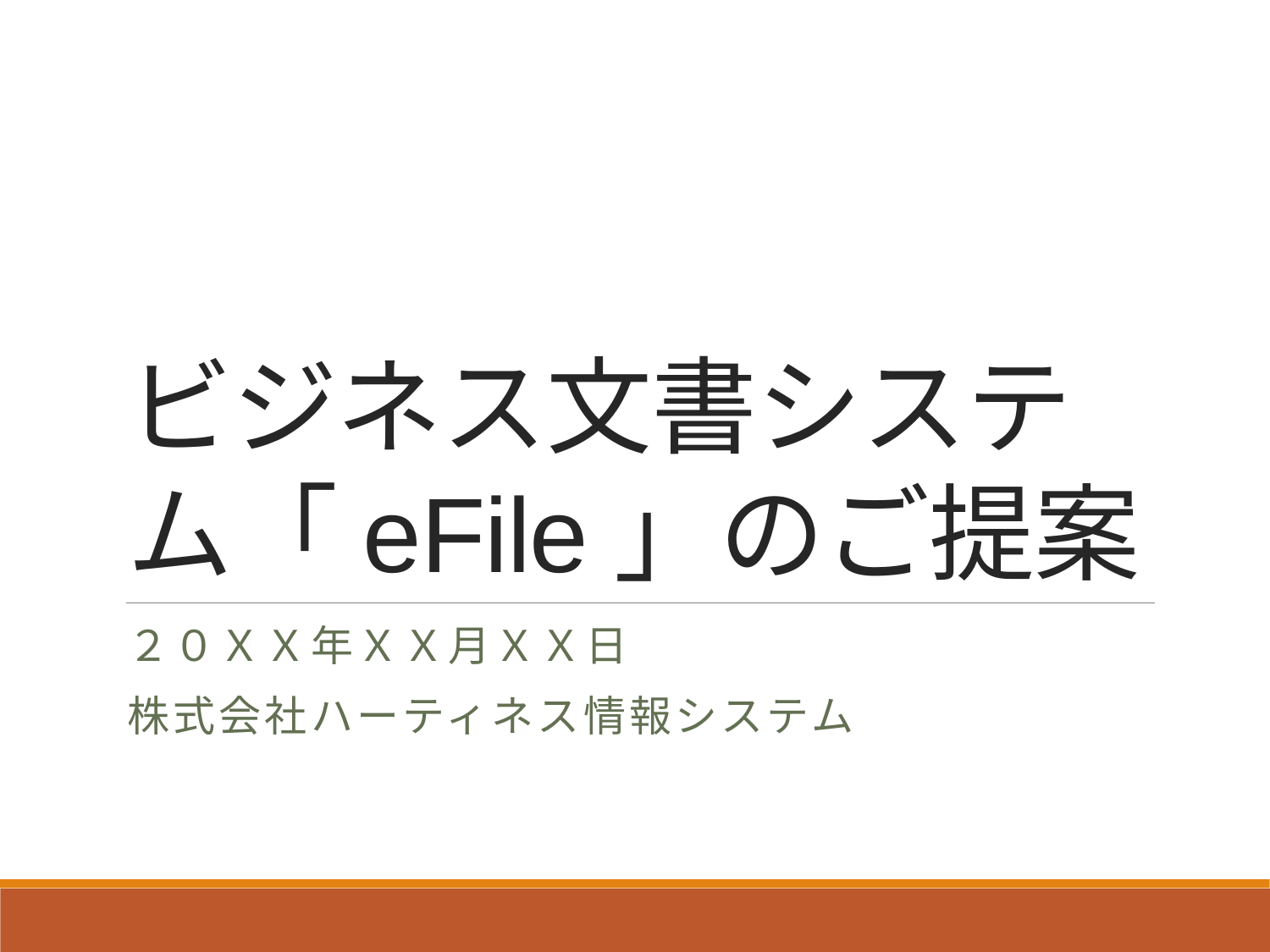

# ビジネス文書システム「eFile」のご提案
２０ＸＸ年ＸＸ月ＸＸ日
株式会社ハーティネス情報システム